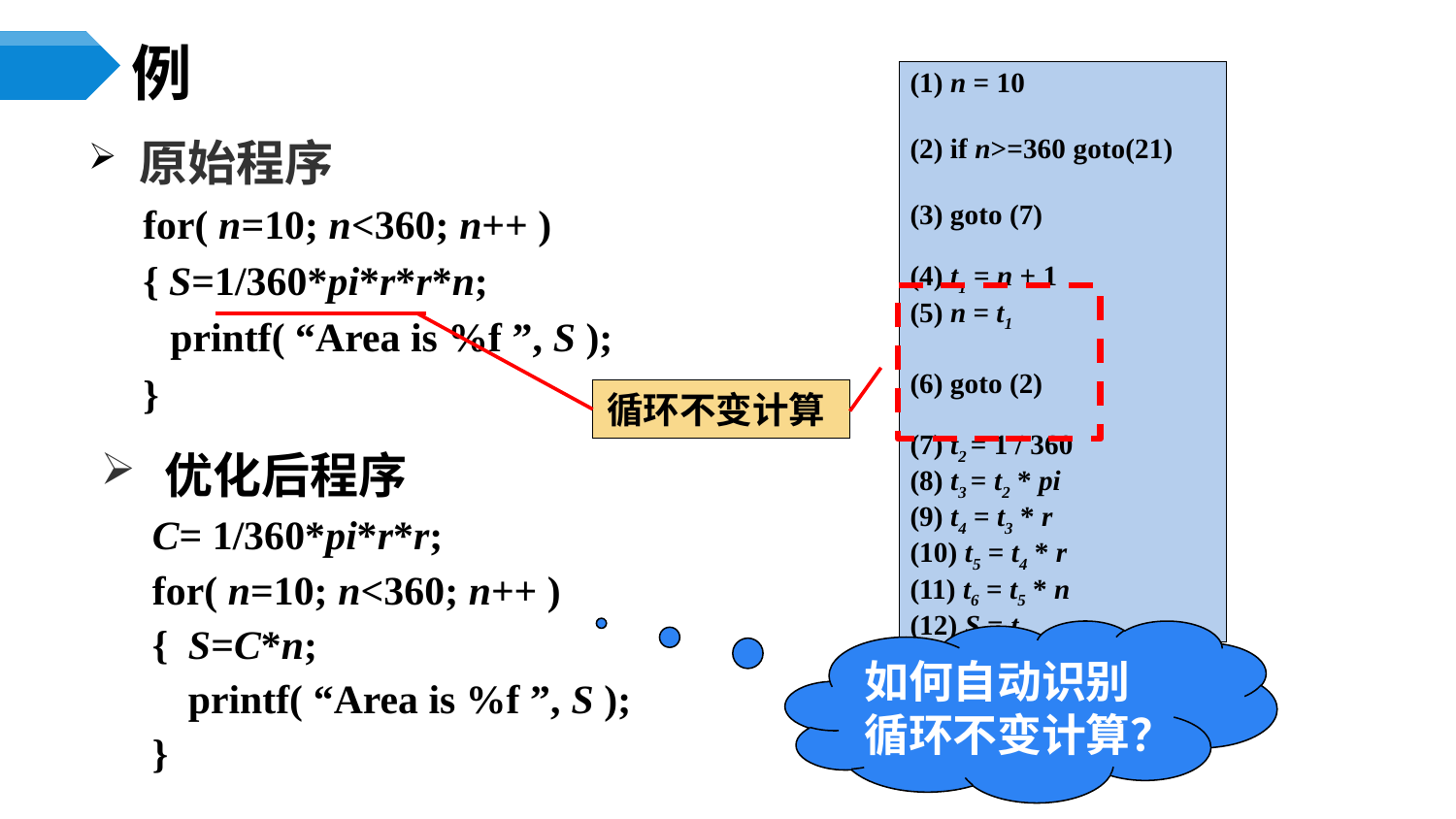

# 例
(1) n = 10
(2) if n>=360 goto(21)
(3) goto (7)
(4) t1 = n + 1
(5) n = t1
(6) goto (2)
(7) t2 = 1 / 360
(8) t3 = t2 * pi
(9) t4 = t3 * r
(10) t5 = t4 * r
(11) t6 = t5 * n
(12) S = t6
        …
(20) goto (4)
(21)

 原始程序
for( n=10; n<360; n++ )
{ S=1/360*pi*r*r*n;
	printf( “Area is %f ”, S );
}

循环不变计算
 优化后程序
C= 1/360*pi*r*r;
for( n=10; n<360; n++ )
{	S=C*n;
	printf( “Area is %f ”, S );
}

如何自动识别循环不变计算？